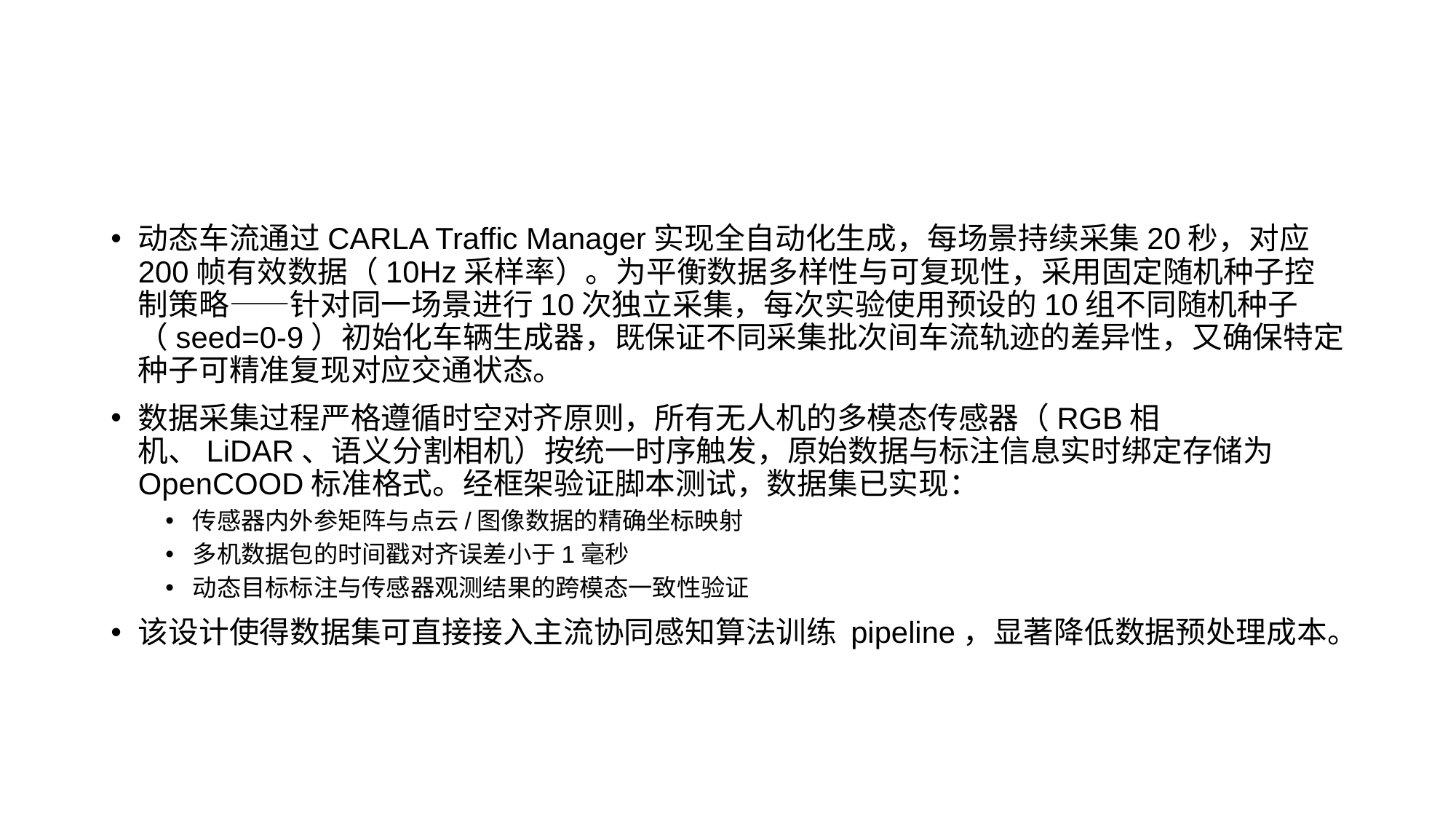

#
动态车流通过CARLA Traffic Manager实现全自动化生成，每场景持续采集20秒，对应200帧有效数据（10Hz采样率）。为平衡数据多样性与可复现性，采用固定随机种子控制策略——针对同一场景进行10次独立采集，每次实验使用预设的10组不同随机种子（seed=0-9）初始化车辆生成器，既保证不同采集批次间车流轨迹的差异性，又确保特定种子可精准复现对应交通状态。
数据采集过程严格遵循时空对齐原则，所有无人机的多模态传感器（RGB相机、LiDAR、语义分割相机）按统一时序触发，原始数据与标注信息实时绑定存储为OpenCOOD标准格式。经框架验证脚本测试，数据集已实现：
传感器内外参矩阵与点云/图像数据的精确坐标映射
多机数据包的时间戳对齐误差小于1毫秒
动态目标标注与传感器观测结果的跨模态一致性验证
该设计使得数据集可直接接入主流协同感知算法训练 pipeline，显著降低数据预处理成本。